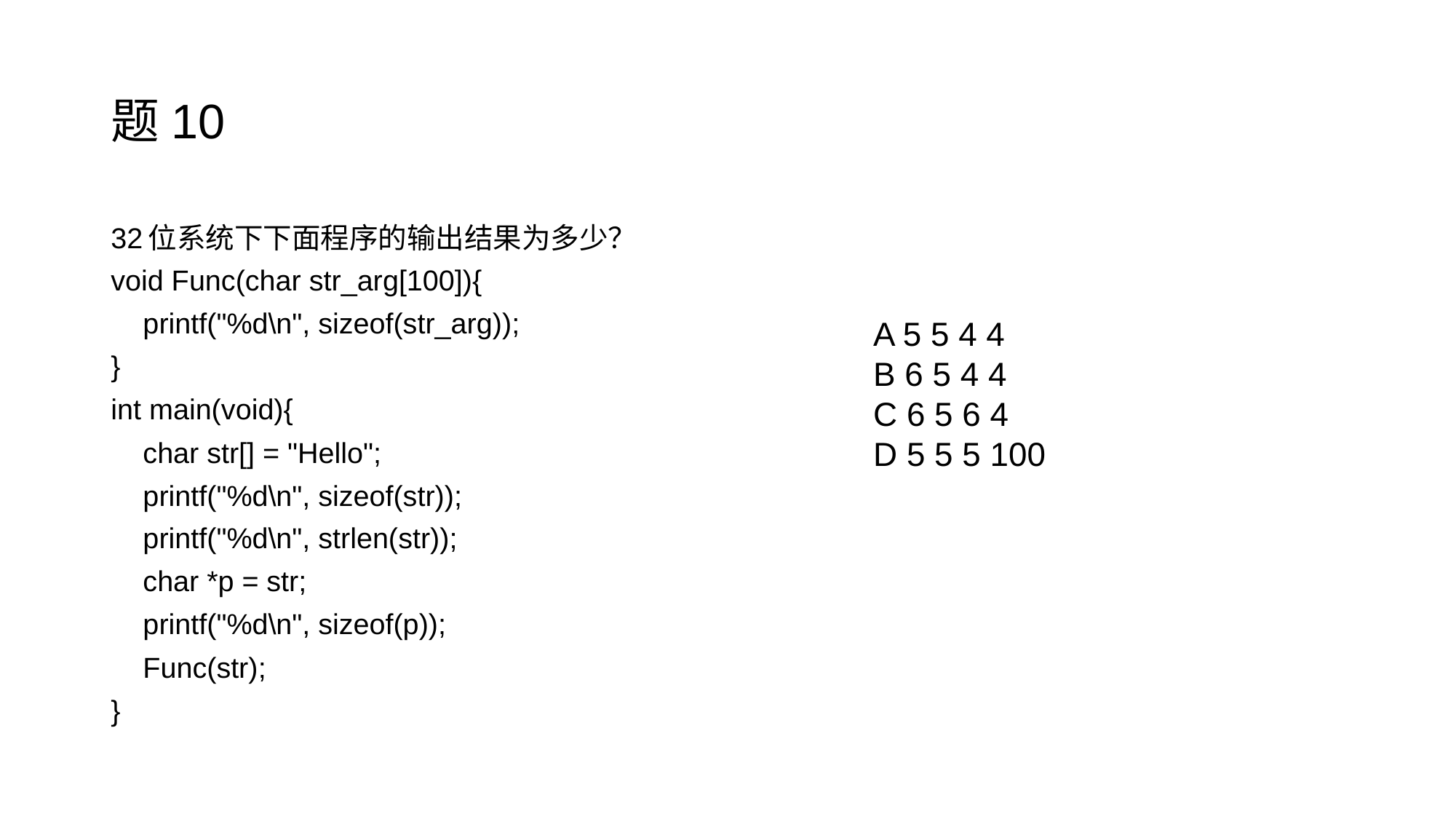

# 题10
32位系统下下面程序的输出结果为多少？
void Func(char str_arg[100]){
    printf("%d\n", sizeof(str_arg));
}
int main(void){
    char str[] = "Hello";
    printf("%d\n", sizeof(str));
    printf("%d\n", strlen(str));
    char *p = str;
    printf("%d\n", sizeof(p));
    Func(str);
}

A 5 5 4 4
B 6 5 4 4
C 6 5 6 4
D 5 5 5 100